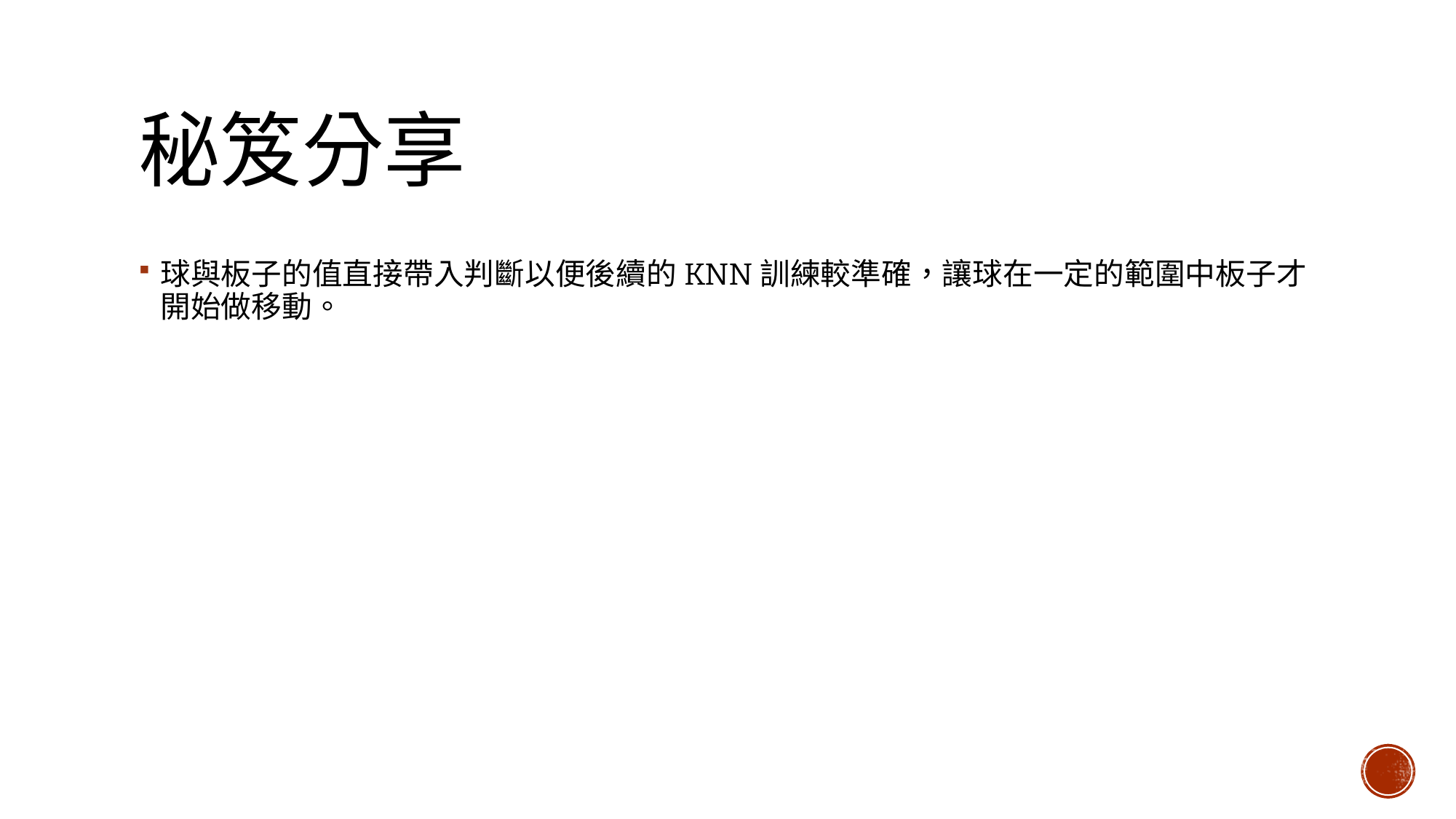

# 秘笈分享
球與板子的值直接帶入判斷以便後續的KNN訓練較準確，讓球在一定的範圍中板子才開始做移動。